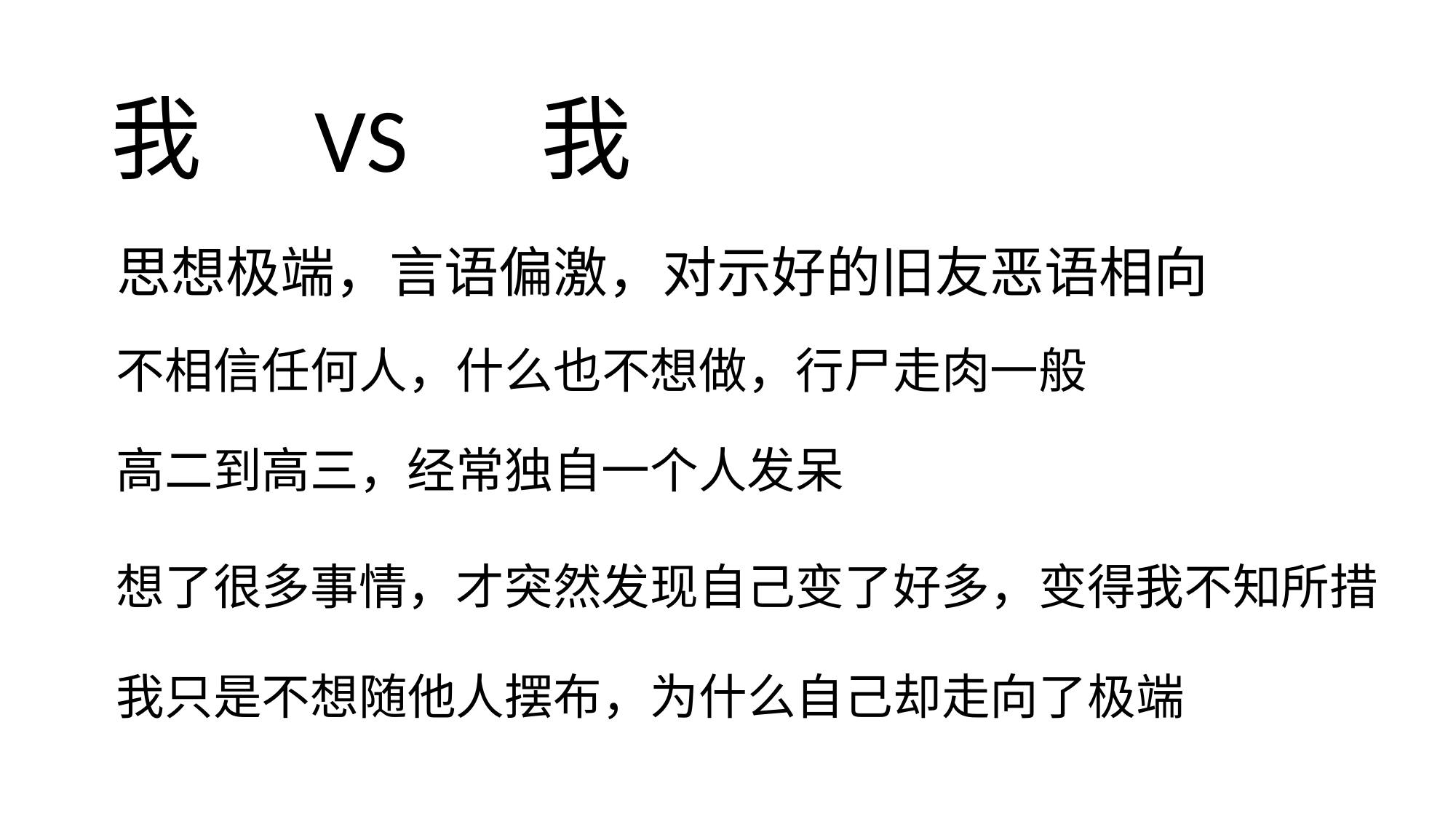

# 我　VS 　我
思想极端，言语偏激，对示好的旧友恶语相向
不相信任何人，什么也不想做，行尸走肉一般
高二到高三，经常独自一个人发呆

想了很多事情，才突然发现自己变了好多，变得我不知所措
我只是不想随他人摆布，为什么自己却走向了极端